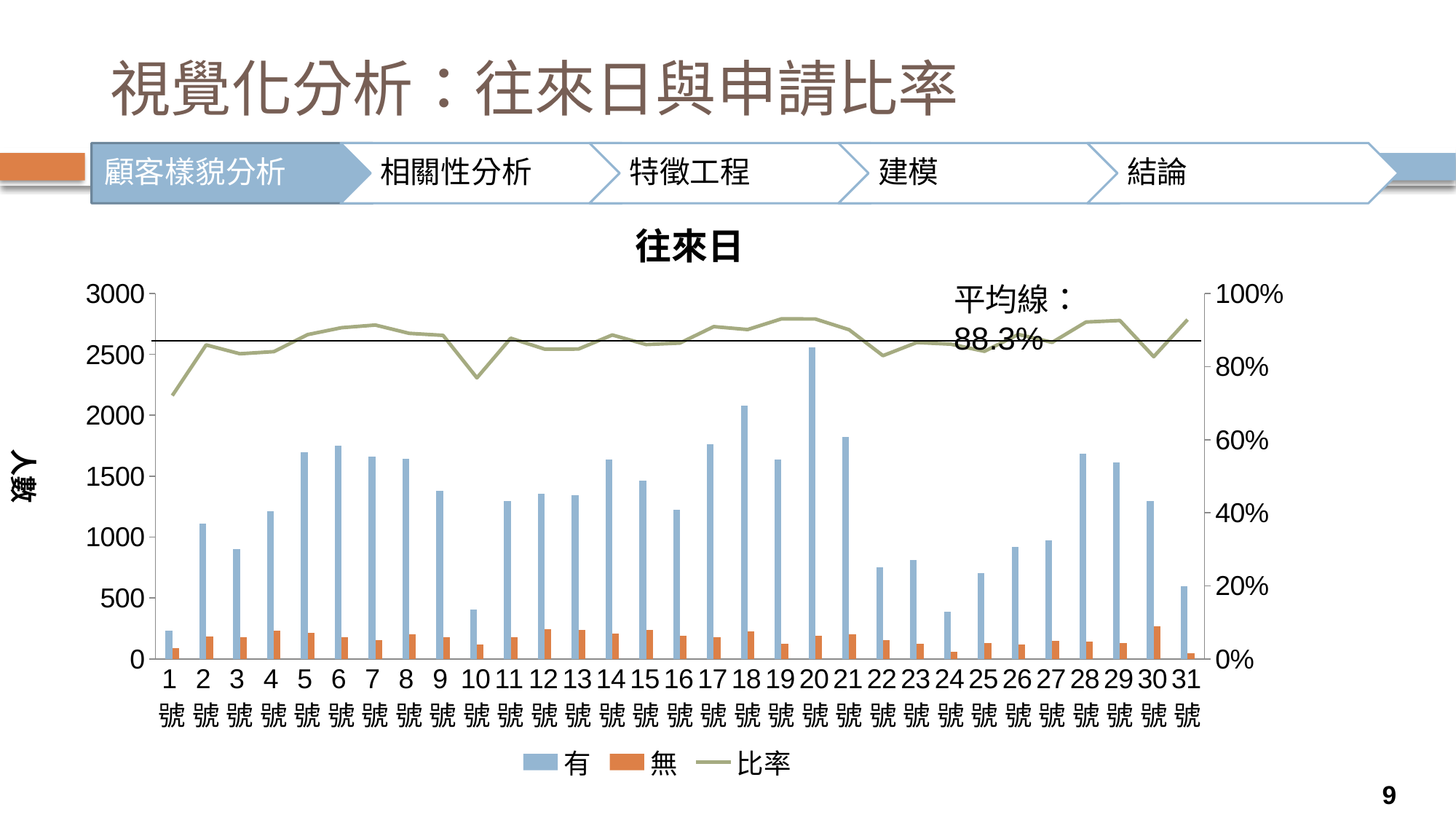

# 視覺化分析：往來日與申請比率
顧客樣貌分析
相關性分析
特徵工程
建模
結論
往來日

### Chart

| Category | 有 | 無 | 比率 |
|---|---|---|---|
| 1號 | 232.0 | 90.0 | 0.7204968944099379 |
| 2號 | 1111.0 | 182.0 | 0.8592420726991493 |
| 3號 | 901.0 | 178.0 | 0.835032437442076 |
| 4號 | 1215.0 | 230.0 | 0.8408304498269896 |
| 5號 | 1695.0 | 215.0 | 0.887434554973822 |
| 6號 | 1751.0 | 181.0 | 0.9063146997929606 |
| 7號 | 1660.0 | 157.0 | 0.9135938359933957 |
| 8號 | 1641.0 | 201.0 | 0.8908794788273615 |
| 9號 | 1382.0 | 179.0 | 0.8853299167200512 |
| 10號 | 403.0 | 121.0 | 0.7690839694656488 |
| 11號 | 1298.0 | 181.0 | 0.8776200135226504 |
| 12號 | 1359.0 | 244.0 | 0.8477854023705552 |
| 13號 | 1344.0 | 241.0 | 0.8479495268138801 |
| 14號 | 1638.0 | 210.0 | 0.8863636363636364 |
| 15號 | 1465.0 | 238.0 | 0.8602466236054023 |
| 16號 | 1223.0 | 192.0 | 0.8643109540636043 |
| 17號 | 1763.0 | 176.0 | 0.9092315626611656 |
| 18號 | 2080.0 | 228.0 | 0.901213171577123 |
| 19號 | 1635.0 | 122.0 | 0.9305634604439386 |
| 20號 | 2560.0 | 192.0 | 0.9302325581395349 |
| 21號 | 1825.0 | 201.0 | 0.9007897334649556 |
| 22號 | 751.0 | 154.0 | 0.8298342541436464 |
| 23號 | 813.0 | 126.0 | 0.865814696485623 |
| 24號 | 385.0 | 62.0 | 0.8612975391498882 |
| 25號 | 707.0 | 133.0 | 0.8416666666666667 |
| 26號 | 919.0 | 116.0 | 0.8879227053140096 |
| 27號 | 971.0 | 150.0 | 0.8661909009812667 |
| 28號 | 1687.0 | 143.0 | 0.9218579234972678 |
| 29號 | 1616.0 | 129.0 | 0.9260744985673353 |
| 30號 | 1295.0 | 271.0 | 0.8269476372924649 |
| 31號 | 597.0 | 46.0 | 0.9284603421461898 |
平均線：88.3%
9